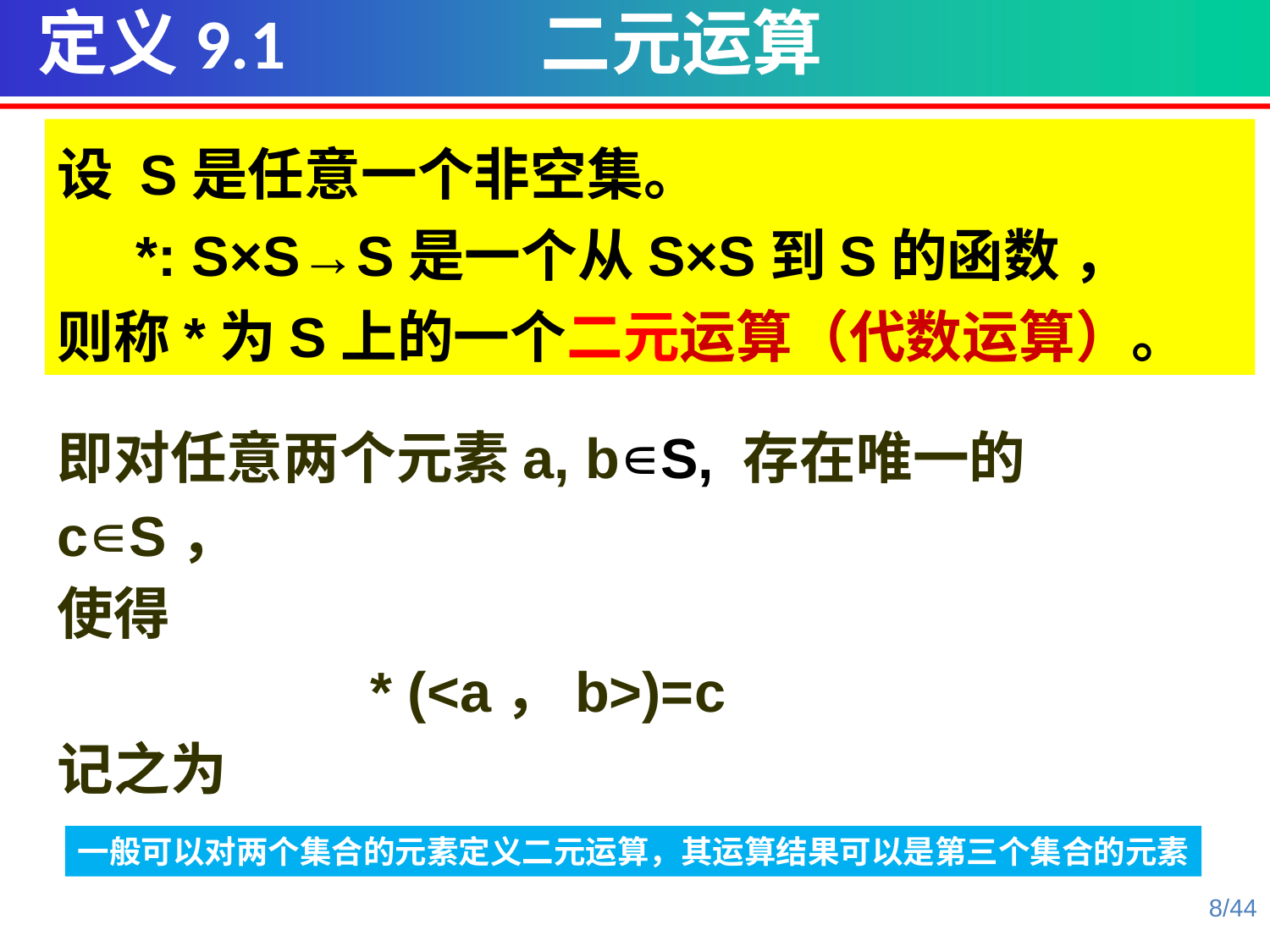

定义9.1               二元运算
设 S是任意一个非空集。
     *: S×S→S是一个从S×S到S的函数 ，
则称*为S上的一个二元运算（代数运算）。
即对任意两个元素a, b∊S, 存在唯一的c∊S，
使得
                    * (<a，b>)=c
记之为
                     a*b =c
一般可以对两个集合的元素定义二元运算，其运算结果可以是第三个集合的元素
8/44